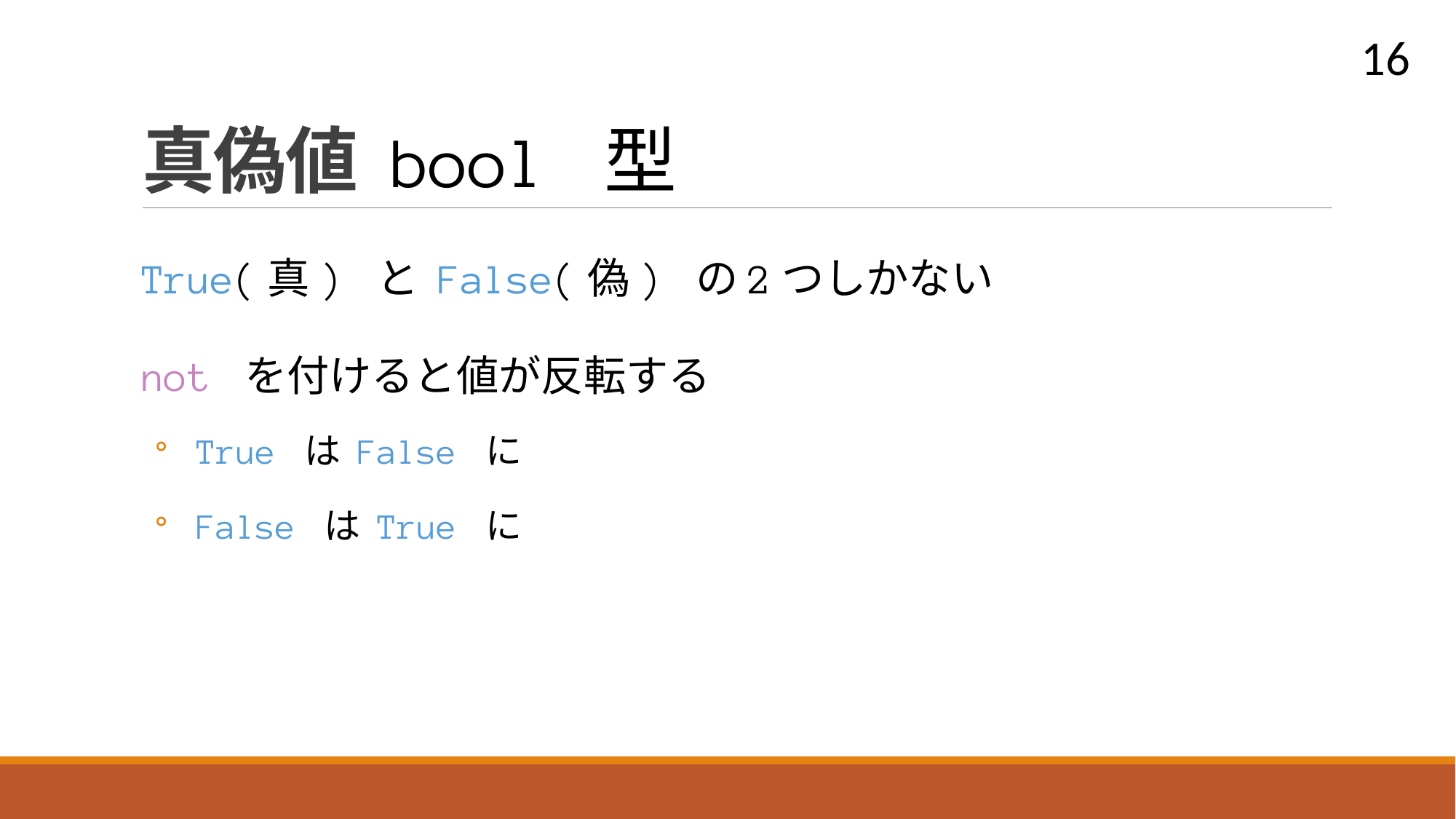

# 真偽値 bool 型
16
True(真) と False(偽) の2つしかない
not を付けると値が反転する
 True は False に
 False は True に